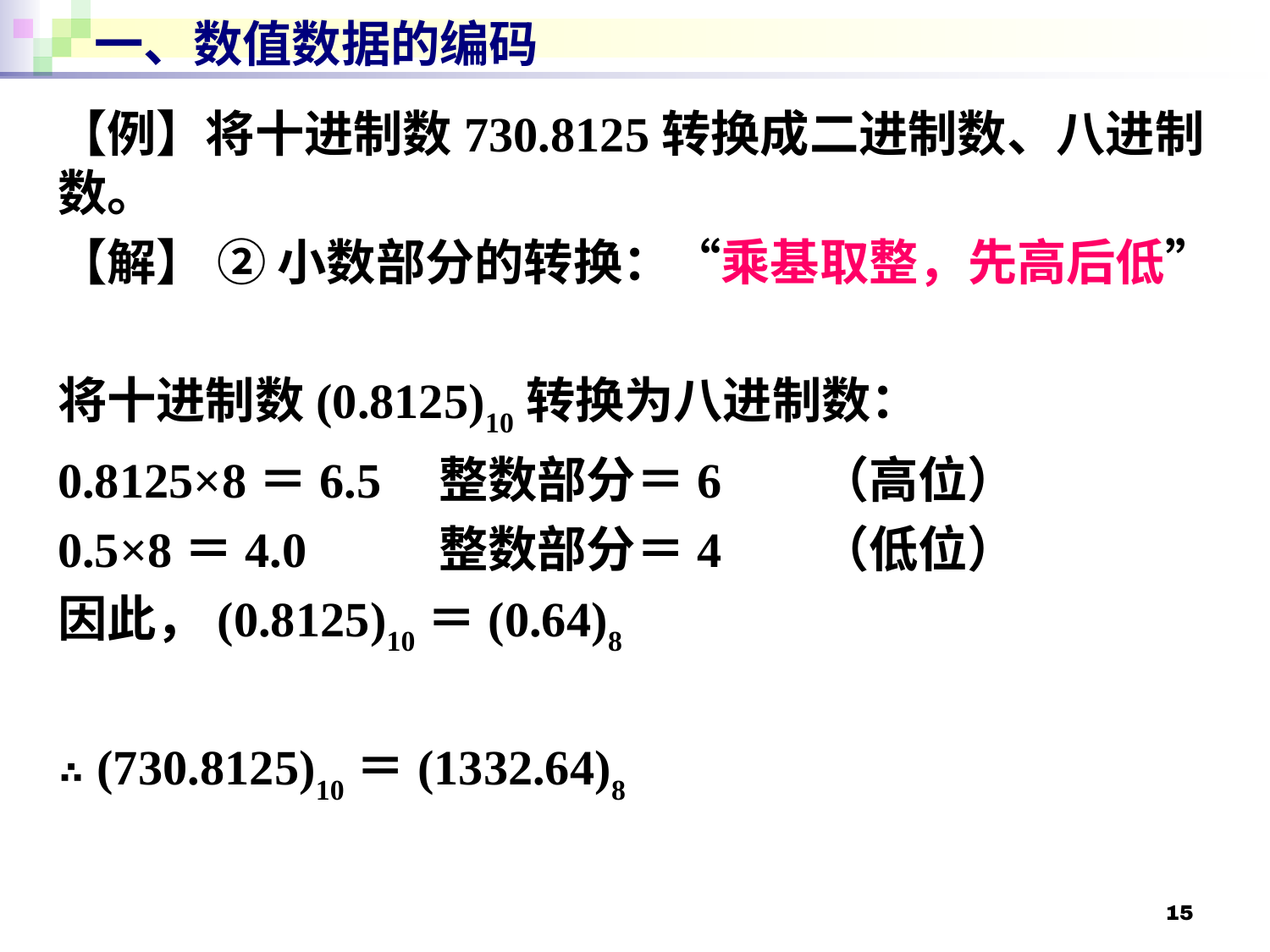

# 一、数值数据的编码
【例】将十进制数730.8125转换成二进制数、八进制数。
【解】 ② 小数部分的转换：“乘基取整，先高后低”

将十进制数(0.8125)10转换为八进制数：
0.8125×8＝6.5	整数部分＝6	（高位）
0.5×8＝4.0		整数部分＝4	（低位）
因此，(0.8125)10＝(0.64)8

∴ (730.8125)10＝(1332.64)8

15